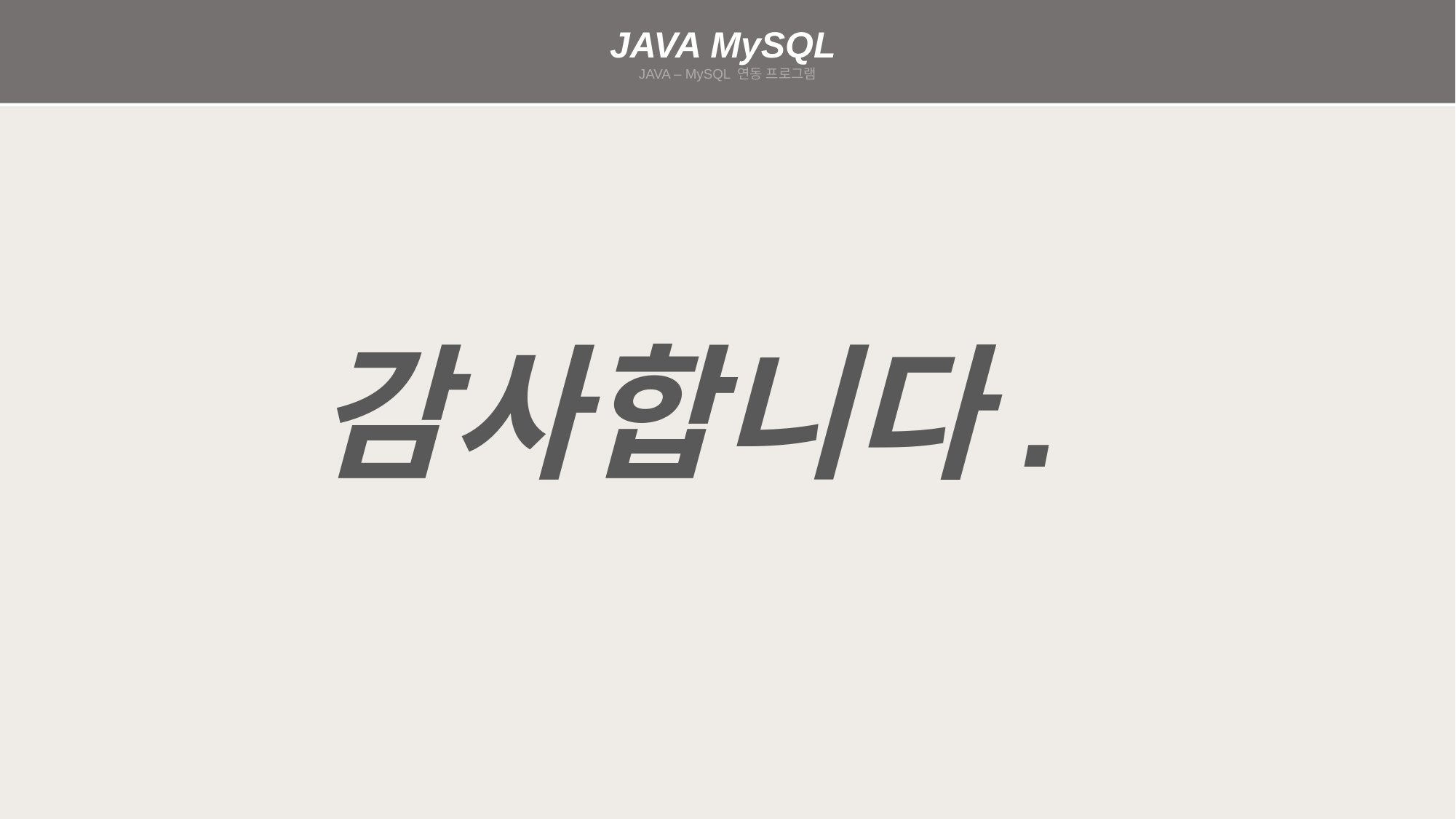

JAVA MySQL
JAVA – MySQL 연동 프로그램
감사합니다.